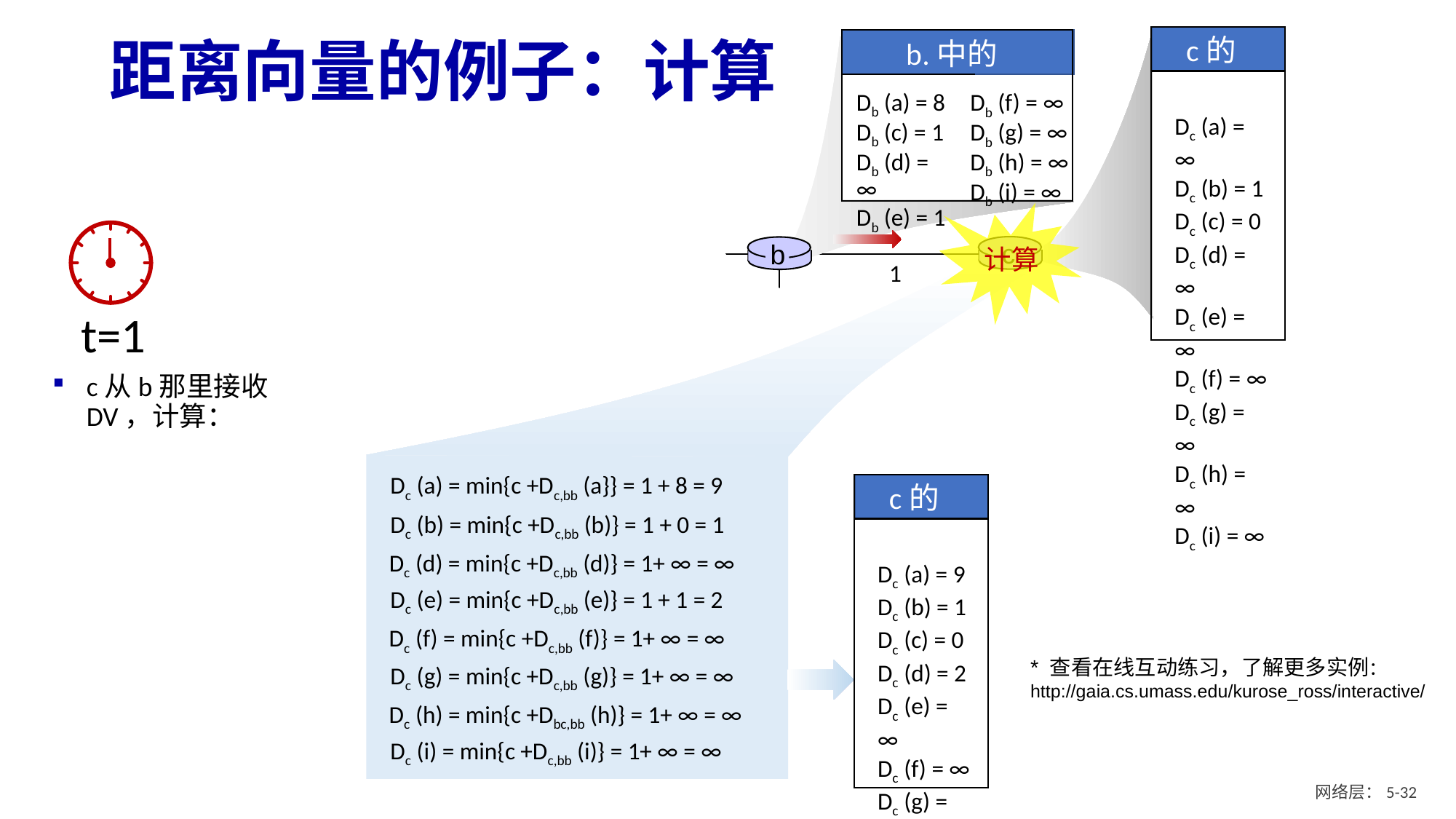

# 距离向量的例子：计算
c的DV：
Dc (a) = ∞
Dc (b) = 1
Dc (c) = 0
Dc (d) = ∞
Dc (e) = ∞
Dc (f) = ∞
Dc (g) = ∞
Dc (h) = ∞
Dc (i) = ∞

b.中的DV：

Db (a) = 8
Db (c) = 1
Db (d) = ∞
Db (e) = 1
Db (f) = ∞
Db (g) = ∞
Db (h) = ∞
Db (i) = ∞

计算

t=1
a

c

b

1
8

1
1
c从b那里接收DV，计算：

d

f

e

Dc (a) = min{c +Dc,bb (a}} = 1 + 8 = 9
c的DV：
Dc (a) = 9
Dc (b) = 1
Dc (c) = 0
Dc (d) = 2
Dc (e) = ∞
Dc (f) = ∞
Dc (g) = ∞
Dc (h) = ∞
Dc (i) = ∞

Dc (b) = min{c +Dc,bb (b)} = 1 + 0 = 1
Dc (d) = min{c +Dc,bb (d)} = 1+ ∞ = ∞
Dc (e) = min{c +Dc,bb (e)} = 1 + 1 = 2
Dc (f) = min{c +Dc,bb (f)} = 1+ ∞ = ∞

* 查看在线互动练习，了解更多实例：http://gaia.cs.umass.edu/kurose_ross/interactive/
Dc (g) = min{c +Dc,bb (g)} = 1+ ∞ = ∞
g

i

h

Dc (h) = min{c +Dbc,bb (h)} = 1+ ∞ = ∞
Dc (i) = min{c +Dc,bb (i)} = 1+ ∞ = ∞
网络层：5-32